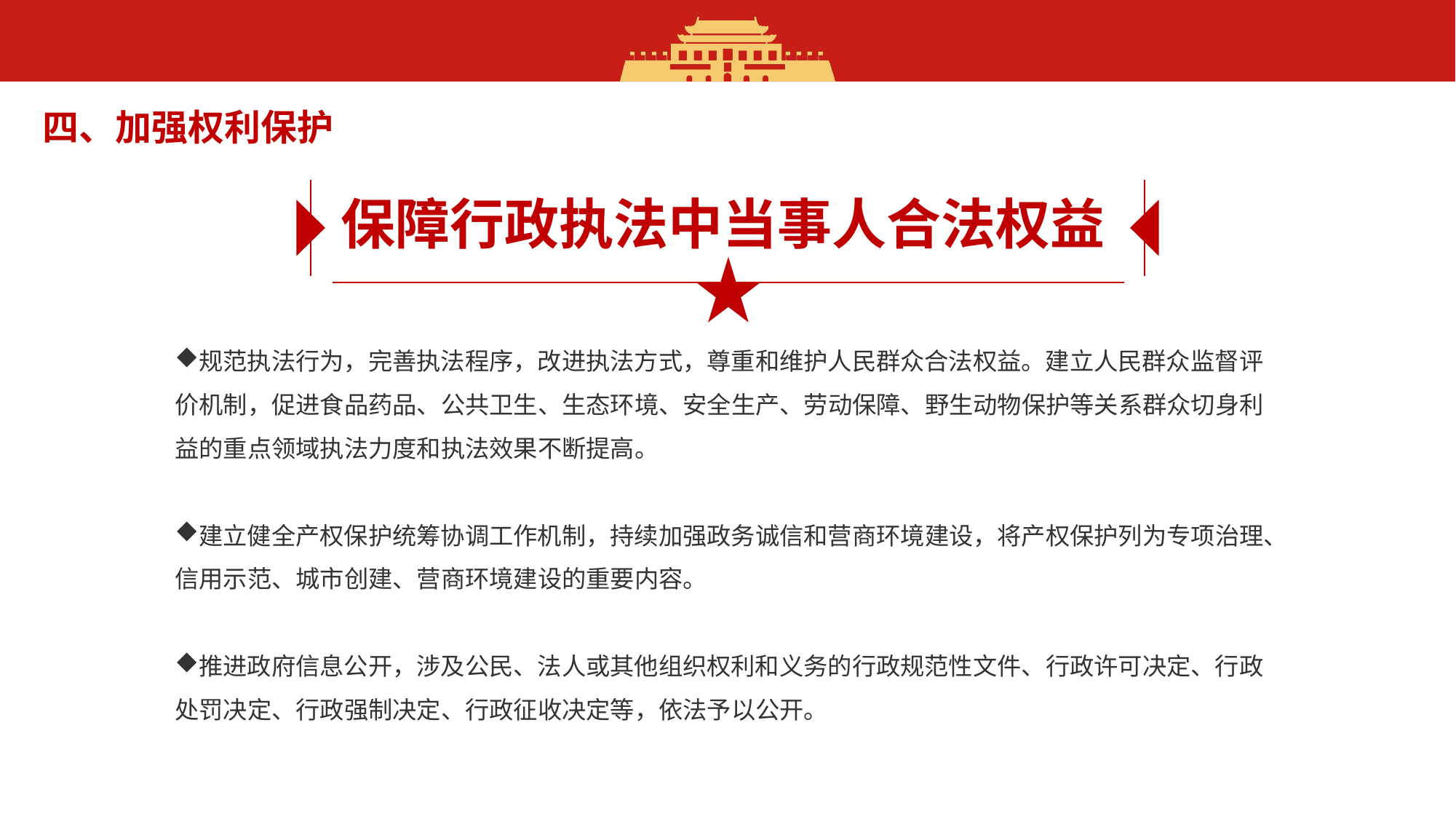

保障行政执法中当事人合法权益
规范执法行为，完善执法程序，改进执法方式，尊重和维护人民群众合法权益。建立人民群众监督评价机制，促进食品药品、公共卫生、生态环境、安全生产、劳动保障、野生动物保护等关系群众切身利益的重点领域执法力度和执法效果不断提高。

建立健全产权保护统筹协调工作机制，持续加强政务诚信和营商环境建设，将产权保护列为专项治理、信用示范、城市创建、营商环境建设的重要内容。

推进政府信息公开，涉及公民、法人或其他组织权利和义务的行政规范性文件、行政许可决定、行政处罚决定、行政强制决定、行政征收决定等，依法予以公开。